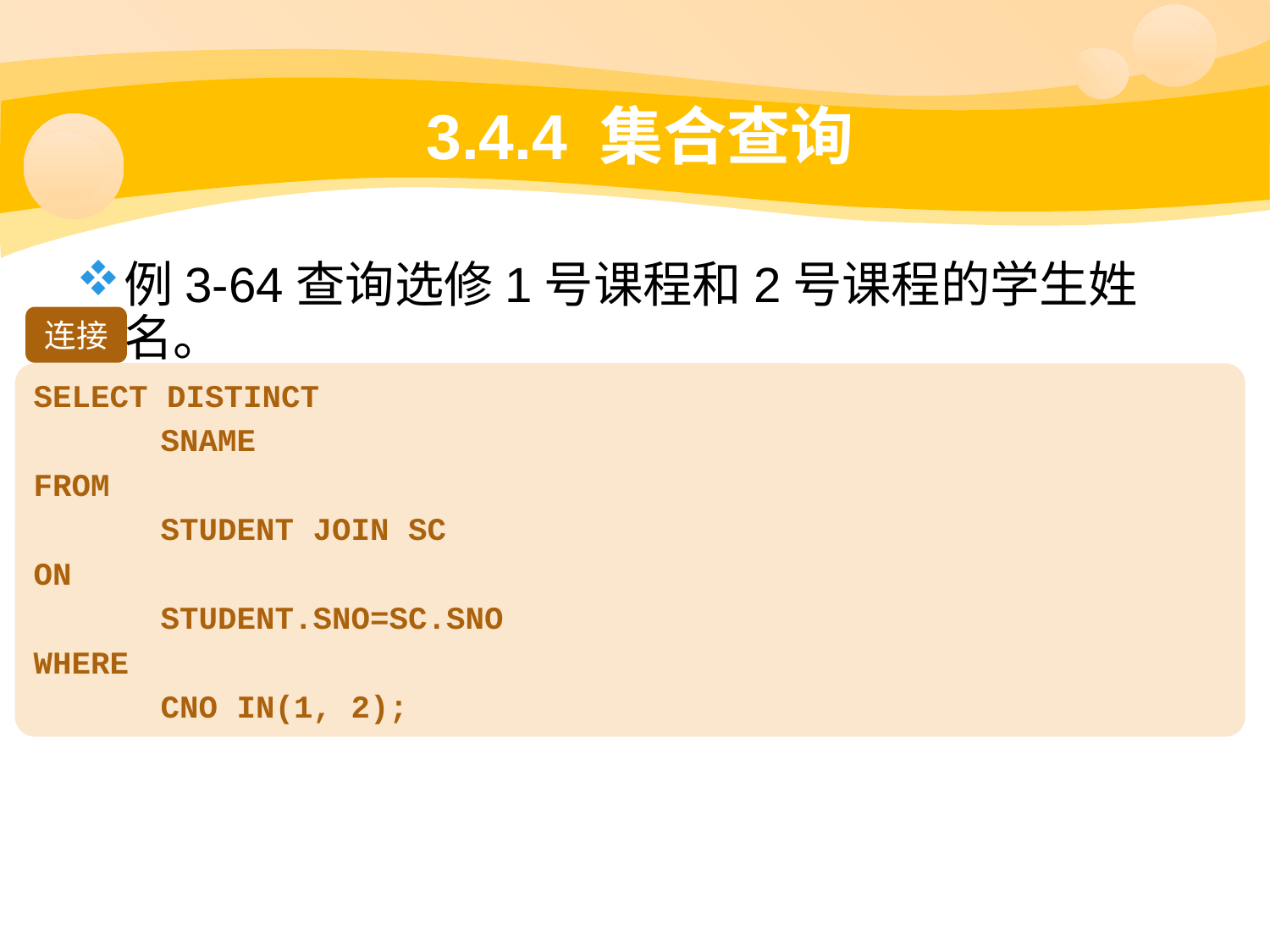

# 3.4.4 集合查询
例3-64查询选修1号课程和2号课程的学生姓名。
连接
SELECT DISTINCT
	SNAME
FROM
	STUDENT JOIN SC
ON
	STUDENT.SNO=SC.SNO
WHERE
	CNO IN(1, 2);